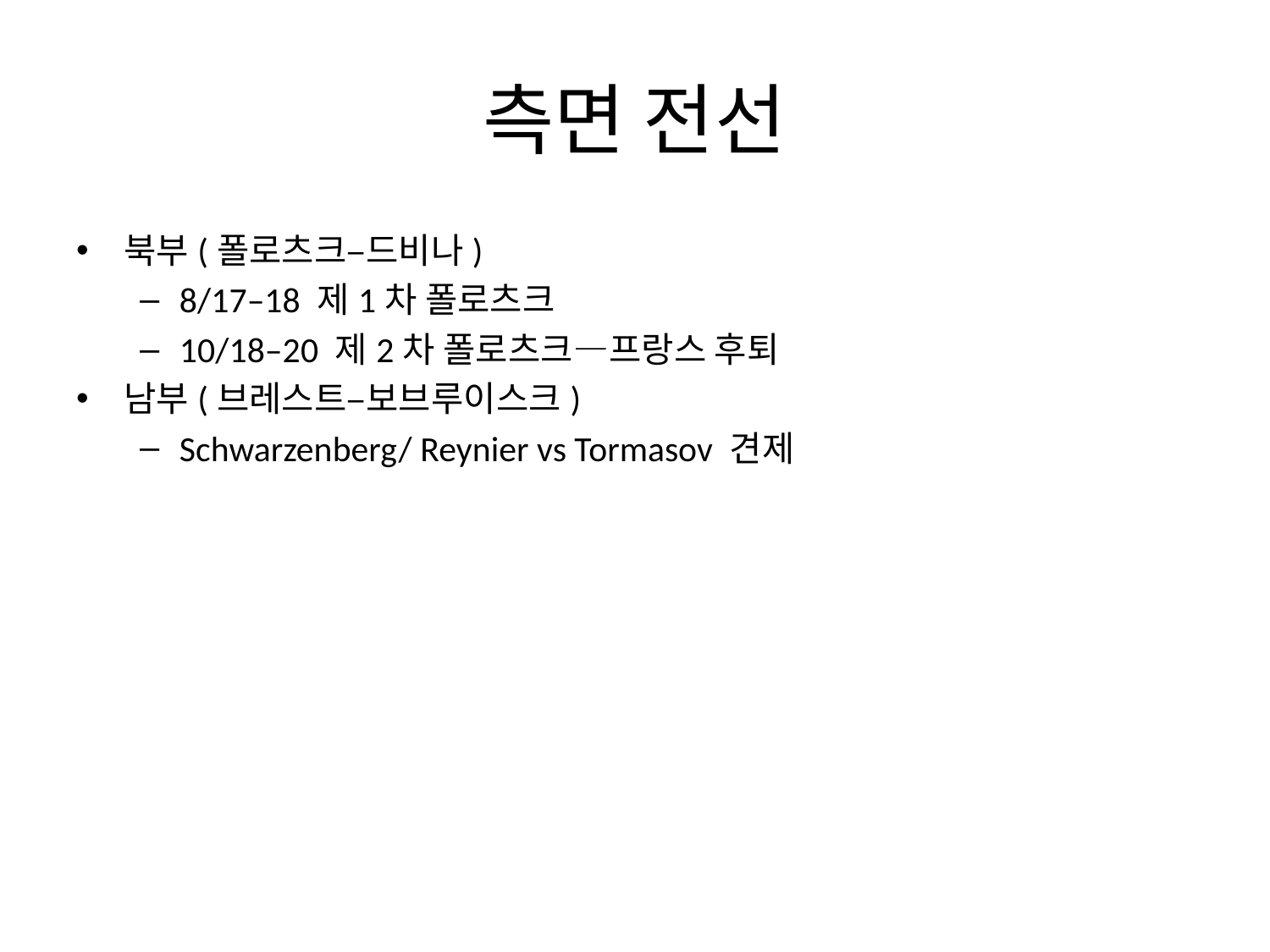

# 측면 전선
북부(폴로츠크–드비나)
8/17–18 제1차 폴로츠크
10/18–20 제2차 폴로츠크—프랑스 후퇴
남부(브레스트–보브루이스크)
Schwarzenberg/ Reynier vs Tormasov 견제